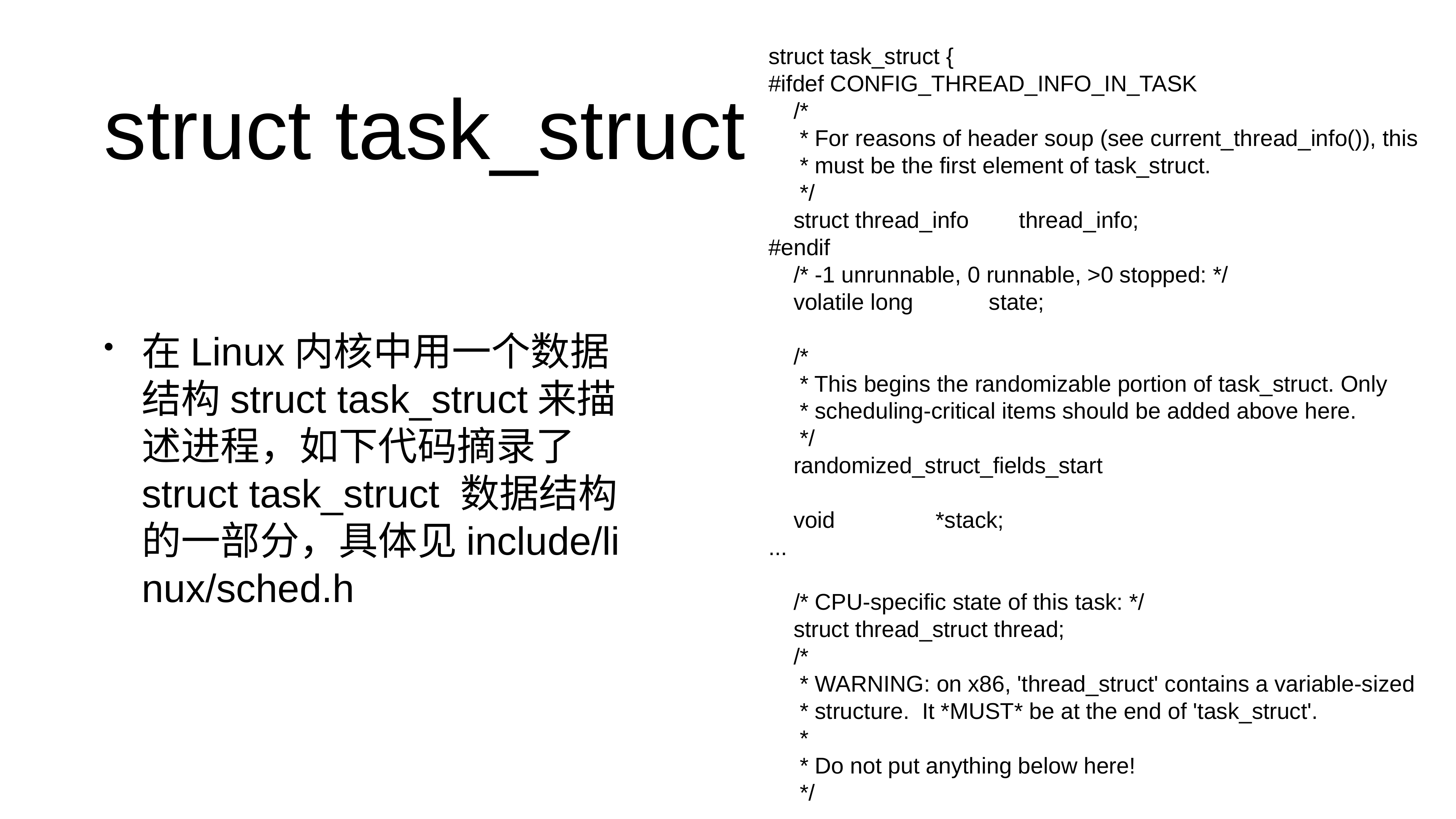

struct task_struct {
#ifdef CONFIG_THREAD_INFO_IN_TASK
    /*
     * For reasons of header soup (see current_thread_info()), this
     * must be the first element of task_struct.
     */
    struct thread_info        thread_info;
#endif
    /* -1 unrunnable, 0 runnable, >0 stopped: */
    volatile long            state;

    /*
     * This begins the randomizable portion of task_struct. Only
     * scheduling-critical items should be added above here.
     */
    randomized_struct_fields_start

    void                *stack;
...

    /* CPU-specific state of this task: */
    struct thread_struct thread;
    /*
     * WARNING: on x86, 'thread_struct' contains a variable-sized
     * structure.  It *MUST* be at the end of 'task_struct'.
     *
     * Do not put anything below here!
     */
# struct task_struct
在Linux内核中用一个数据结构struct task_struct来描述进程，如下代码摘录了 struct task_struct 数据结构的一部分，具体见include/linux/sched.h